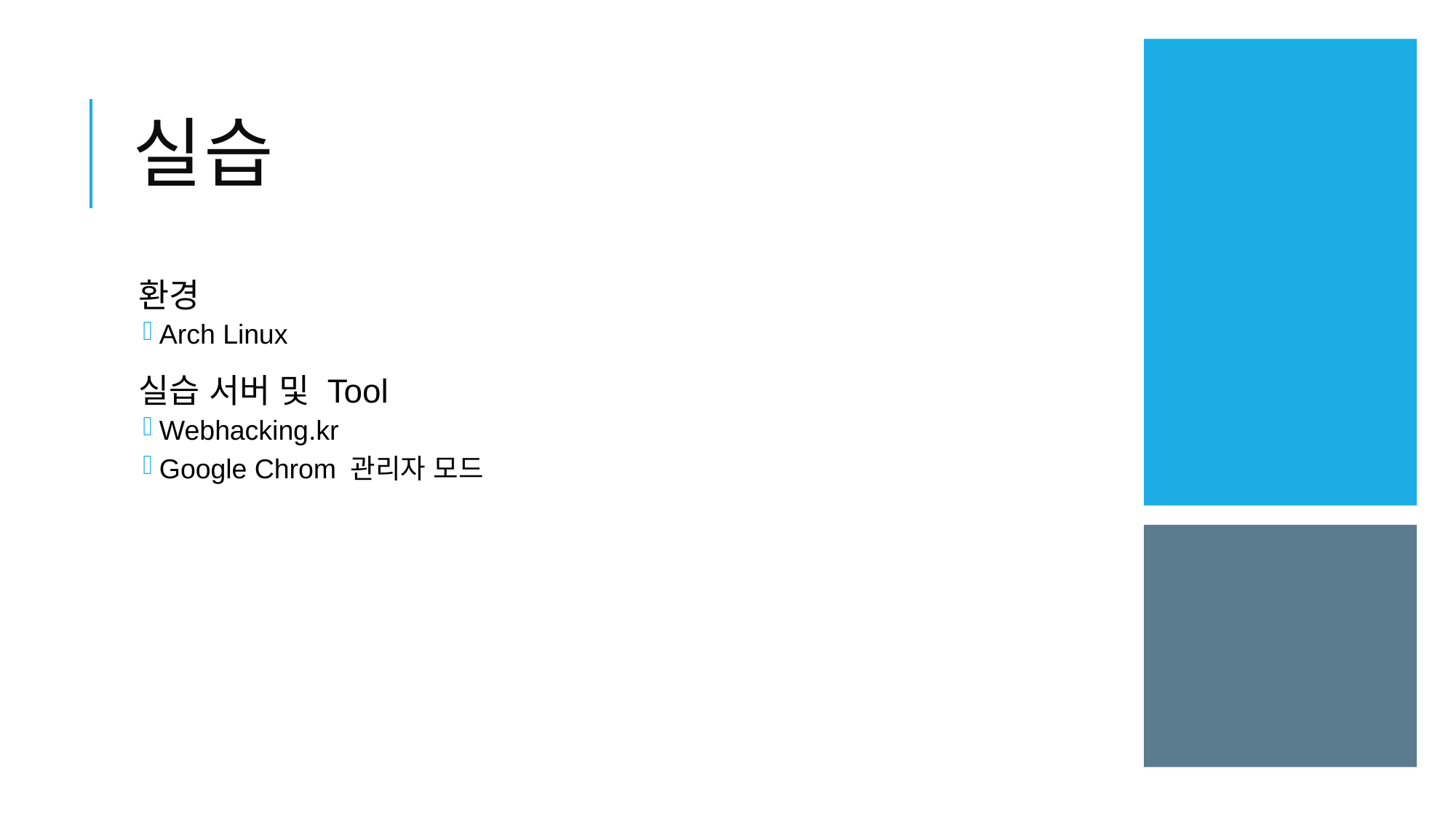

# 실습
환경
Arch Linux
실습 서버 및 Tool
Webhacking.kr
Google Chrom 관리자 모드